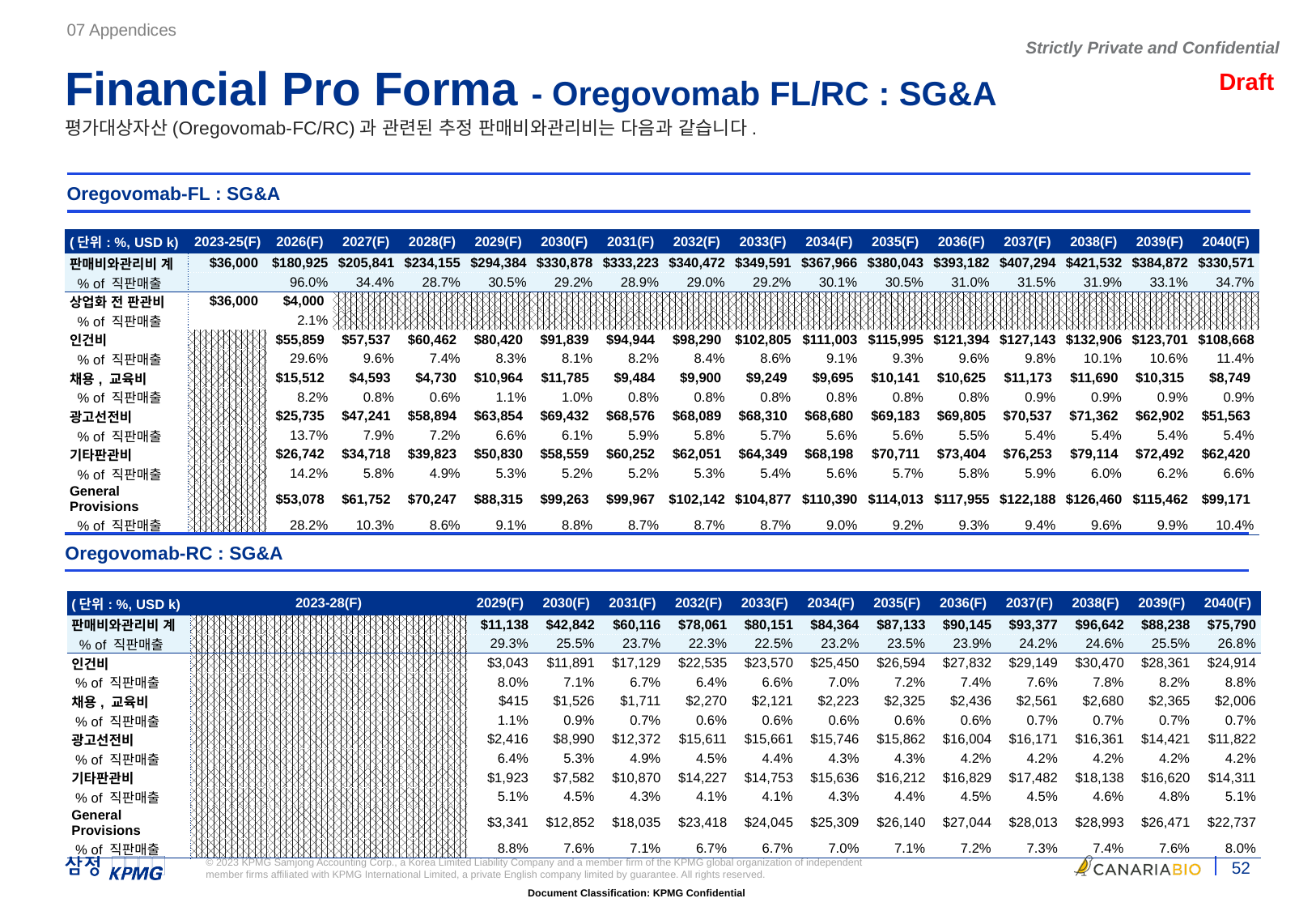

07 Appendices

Financial Pro Forma - Oregovomab FL/RC : SG&A
평가대상자산(Oregovomab-FC/RC)과 관련된 추정 판매비와관리비는 다음과 같습니다.
Oregovomab-FL : SG&A
| (단위: %, USD k) | 2023-25(F) | 2026(F) | 2027(F) | 2028(F) | 2029(F) | 2030(F) | 2031(F) | 2032(F) | 2033(F) | 2034(F) | 2035(F) | 2036(F) | 2037(F) | 2038(F) | 2039(F) | 2040(F) |
| --- | --- | --- | --- | --- | --- | --- | --- | --- | --- | --- | --- | --- | --- | --- | --- | --- |
| 판매비와관리비 계 | $36,000 | $180,925 | $205,841 | $234,155 | $294,384 | $330,878 | $333,223 | $340,472 | $349,591 | $367,966 | $380,043 | $393,182 | $407,294 | $421,532 | $384,872 | $330,571 |
| % of 직판매출 |  | 96.0% | 34.4% | 28.7% | 30.5% | 29.2% | 28.9% | 29.0% | 29.2% | 30.1% | 30.5% | 31.0% | 31.5% | 31.9% | 33.1% | 34.7% |
| 상업화 전 판관비 | $36,000 | $4,000 |  |  |  |  |  |  |  |  |  |  |  |  |  |  |
| % of 직판매출 |  | 2.1% |  |  |  |  |  |  |  |  |  |  |  |  |  |  |
| 인건비 |  | $55,859 | $57,537 | $60,462 | $80,420 | $91,839 | $94,944 | $98,290 | $102,805 | $111,003 | $115,995 | $121,394 | $127,143 | $132,906 | $123,701 | $108,668 |
| % of 직판매출 |  | 29.6% | 9.6% | 7.4% | 8.3% | 8.1% | 8.2% | 8.4% | 8.6% | 9.1% | 9.3% | 9.6% | 9.8% | 10.1% | 10.6% | 11.4% |
| 채용, 교육비 |  | $15,512 | $4,593 | $4,730 | $10,964 | $11,785 | $9,484 | $9,900 | $9,249 | $9,695 | $10,141 | $10,625 | $11,173 | $11,690 | $10,315 | $8,749 |
| % of 직판매출 |  | 8.2% | 0.8% | 0.6% | 1.1% | 1.0% | 0.8% | 0.8% | 0.8% | 0.8% | 0.8% | 0.8% | 0.9% | 0.9% | 0.9% | 0.9% |
| 광고선전비 |  | $25,735 | $47,241 | $58,894 | $63,854 | $69,432 | $68,576 | $68,089 | $68,310 | $68,680 | $69,183 | $69,805 | $70,537 | $71,362 | $62,902 | $51,563 |
| % of 직판매출 |  | 13.7% | 7.9% | 7.2% | 6.6% | 6.1% | 5.9% | 5.8% | 5.7% | 5.6% | 5.6% | 5.5% | 5.4% | 5.4% | 5.4% | 5.4% |
| 기타판관비 |  | $26,742 | $34,718 | $39,823 | $50,830 | $58,559 | $60,252 | $62,051 | $64,349 | $68,198 | $70,711 | $73,404 | $76,253 | $79,114 | $72,492 | $62,420 |
| % of 직판매출 |  | 14.2% | 5.8% | 4.9% | 5.3% | 5.2% | 5.2% | 5.3% | 5.4% | 5.6% | 5.7% | 5.8% | 5.9% | 6.0% | 6.2% | 6.6% |
| General Provisions |  | $53,078 | $61,752 | $70,247 | $88,315 | $99,263 | $99,967 | $102,142 | $104,877 | $110,390 | $114,013 | $117,955 | $122,188 | $126,460 | $115,462 | $99,171 |
| % of 직판매출 |  | 28.2% | 10.3% | 8.6% | 9.1% | 8.8% | 8.7% | 8.7% | 8.7% | 9.0% | 9.2% | 9.3% | 9.4% | 9.6% | 9.9% | 10.4% |
Oregovomab-RC : SG&A
| (단위: %, USD k) | 2023-28(F) |  |  |  | 2029(F) | 2030(F) | 2031(F) | 2032(F) | 2033(F) | 2034(F) | 2035(F) | 2036(F) | 2037(F) | 2038(F) | 2039(F) | 2040(F) |
| --- | --- | --- | --- | --- | --- | --- | --- | --- | --- | --- | --- | --- | --- | --- | --- | --- |
| 판매비와관리비 계 |  |  |  |  | $11,138 | $42,842 | $60,116 | $78,061 | $80,151 | $84,364 | $87,133 | $90,145 | $93,377 | $96,642 | $88,238 | $75,790 |
| % of 직판매출 |  |  |  |  | 29.3% | 25.5% | 23.7% | 22.3% | 22.5% | 23.2% | 23.5% | 23.9% | 24.2% | 24.6% | 25.5% | 26.8% |
| 인건비 |  |  |  |  | $3,043 | $11,891 | $17,129 | $22,535 | $23,570 | $25,450 | $26,594 | $27,832 | $29,149 | $30,470 | $28,361 | $24,914 |
| % of 직판매출 |  |  |  |  | 8.0% | 7.1% | 6.7% | 6.4% | 6.6% | 7.0% | 7.2% | 7.4% | 7.6% | 7.8% | 8.2% | 8.8% |
| 채용, 교육비 |  |  |  |  | $415 | $1,526 | $1,711 | $2,270 | $2,121 | $2,223 | $2,325 | $2,436 | $2,561 | $2,680 | $2,365 | $2,006 |
| % of 직판매출 |  |  |  |  | 1.1% | 0.9% | 0.7% | 0.6% | 0.6% | 0.6% | 0.6% | 0.6% | 0.7% | 0.7% | 0.7% | 0.7% |
| 광고선전비 |  |  |  |  | $2,416 | $8,990 | $12,372 | $15,611 | $15,661 | $15,746 | $15,862 | $16,004 | $16,171 | $16,361 | $14,421 | $11,822 |
| % of 직판매출 |  |  |  |  | 6.4% | 5.3% | 4.9% | 4.5% | 4.4% | 4.3% | 4.3% | 4.2% | 4.2% | 4.2% | 4.2% | 4.2% |
| 기타판관비 |  |  |  |  | $1,923 | $7,582 | $10,870 | $14,227 | $14,753 | $15,636 | $16,212 | $16,829 | $17,482 | $18,138 | $16,620 | $14,311 |
| % of 직판매출 |  |  |  |  | 5.1% | 4.5% | 4.3% | 4.1% | 4.1% | 4.3% | 4.4% | 4.5% | 4.5% | 4.6% | 4.8% | 5.1% |
| General Provisions |  |  |  |  | $3,341 | $12,852 | $18,035 | $23,418 | $24,045 | $25,309 | $26,140 | $27,044 | $28,013 | $28,993 | $26,471 | $22,737 |
| % of 직판매출 |  |  |  |  | 8.8% | 7.6% | 7.1% | 6.7% | 6.7% | 7.0% | 7.1% | 7.2% | 7.3% | 7.4% | 7.6% | 8.0% |